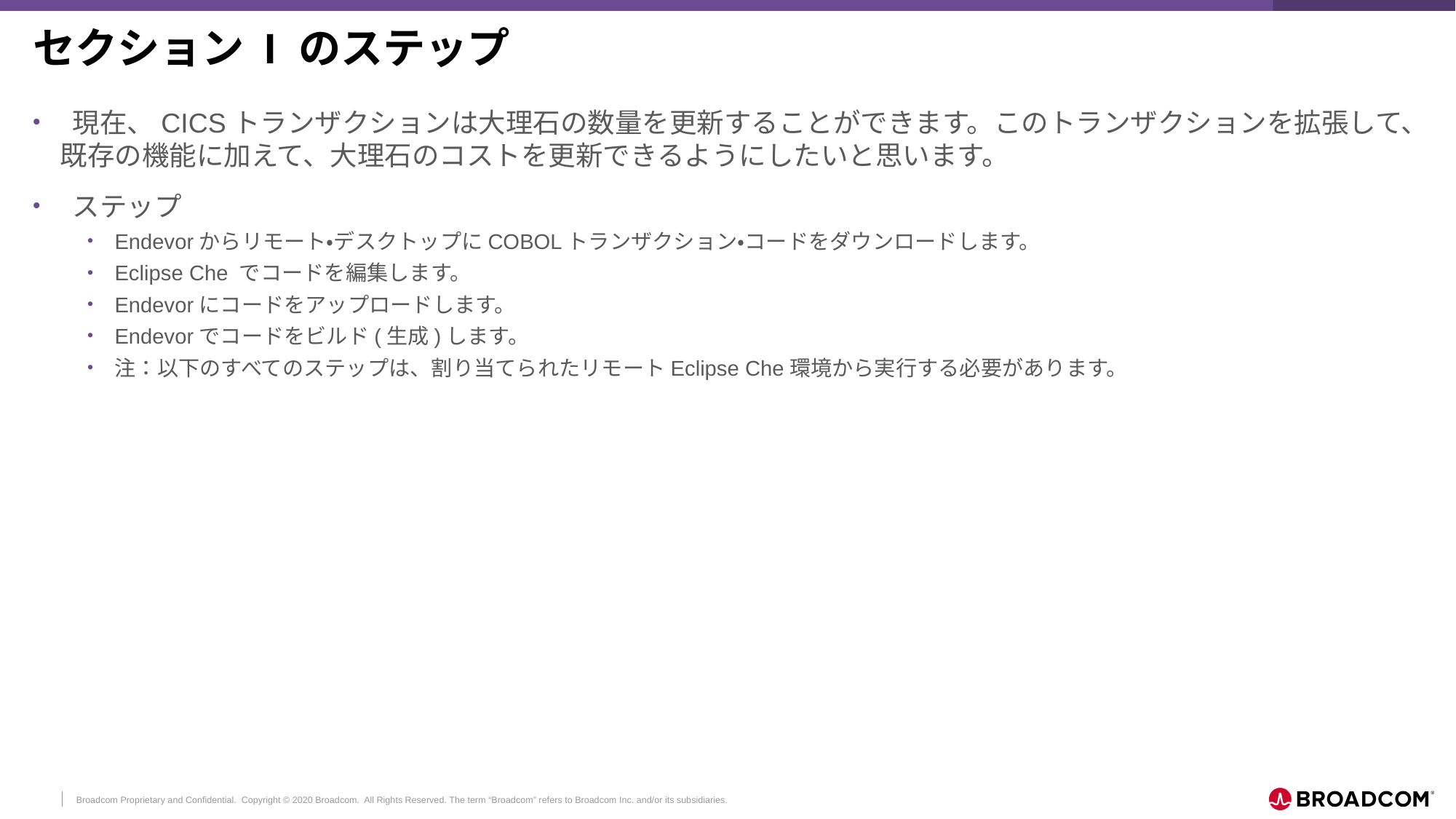

# セクション I のステップ
 現在、CICSトランザクションは大理石の数量を更新することができます。このトランザクションを拡張して、既存の機能に加えて、大理石のコストを更新できるようにしたいと思います。
 ステップ
Endevorからリモート・デスクトップにCOBOLトランザクション・コードをダウンロードします。
Eclipse Che でコードを編集します。
Endevorにコードをアップロードします。
Endevorでコードをビルド(生成)します。
注：以下のすべてのステップは、割り当てられたリモートEclipse Che環境から実行する必要があります。